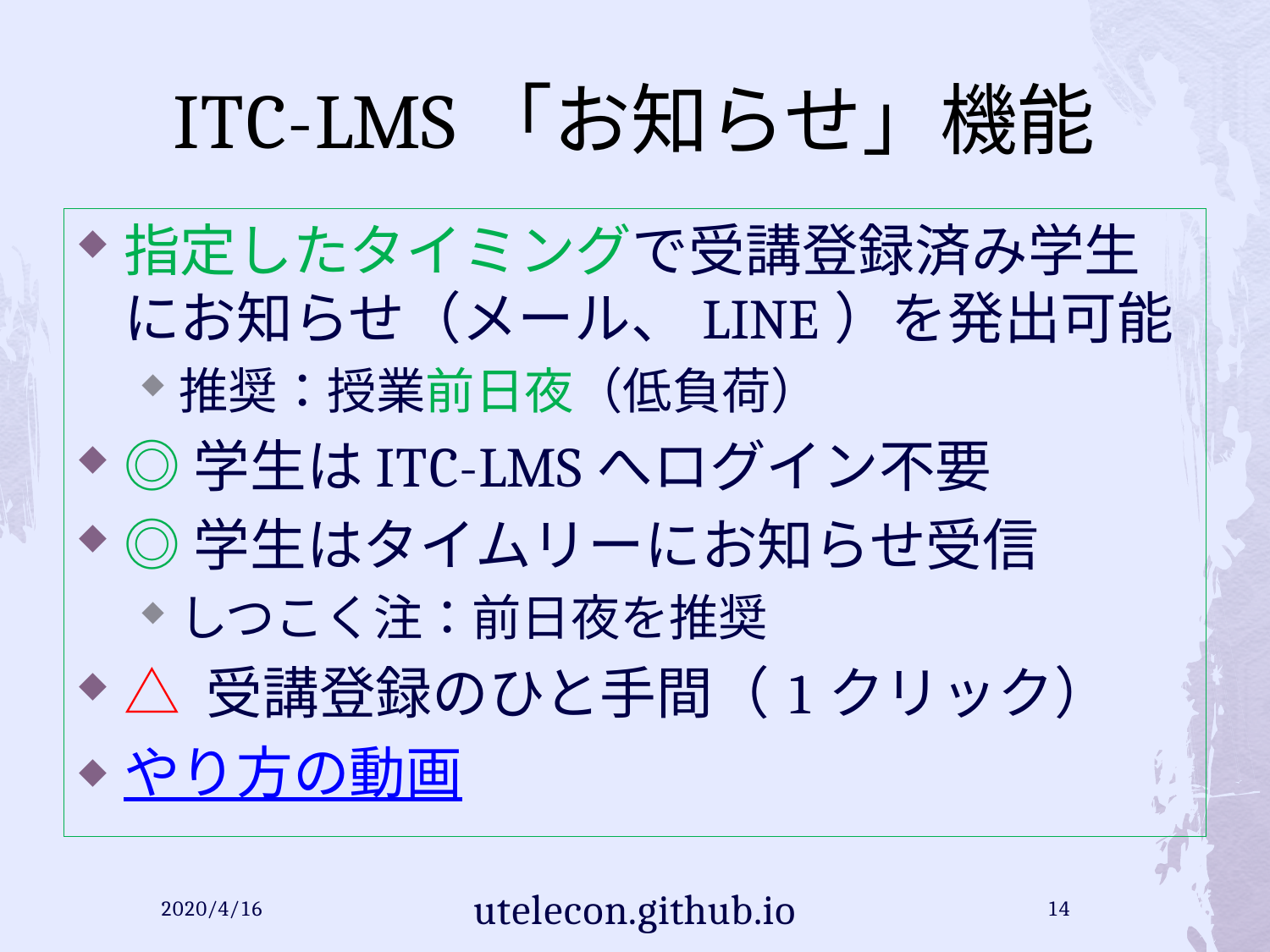

# ITC-LMS「お知らせ」機能
指定したタイミングで受講登録済み学生にお知らせ（メール、LINE）を発出可能
推奨：授業前日夜（低負荷）
◎学生はITC-LMSへログイン不要
◎学生はタイムリーにお知らせ受信
しつこく注：前日夜を推奨
△ 受講登録のひと手間（1クリック）
やり方の動画
2020/4/16
utelecon.github.io
14